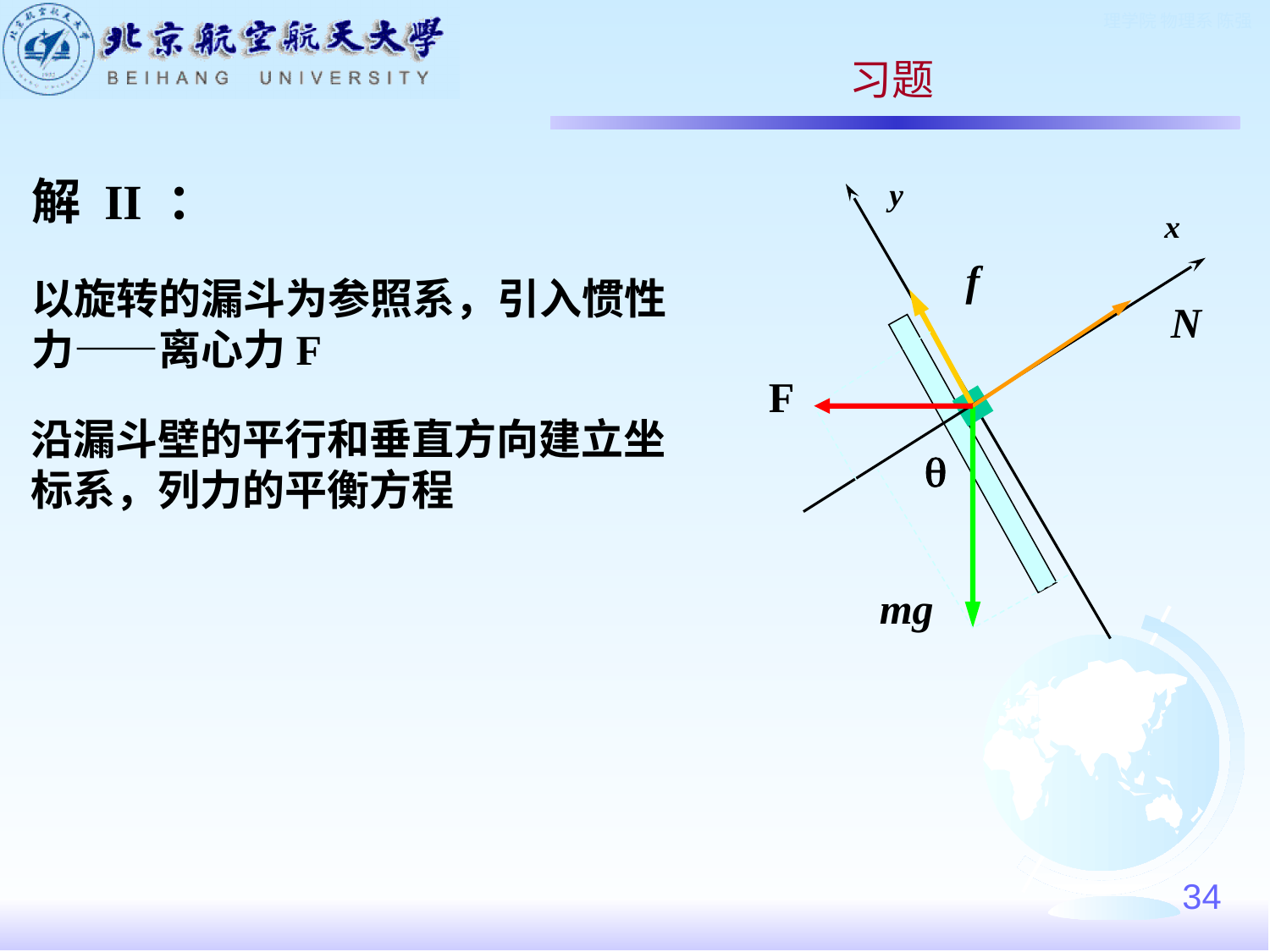

习题
解 II ：
y

f

θ

mg

N
F
x
以旋转的漏斗为参照系，引入惯性力——离心力F
沿漏斗壁的平行和垂直方向建立坐标系，列力的平衡方程
34